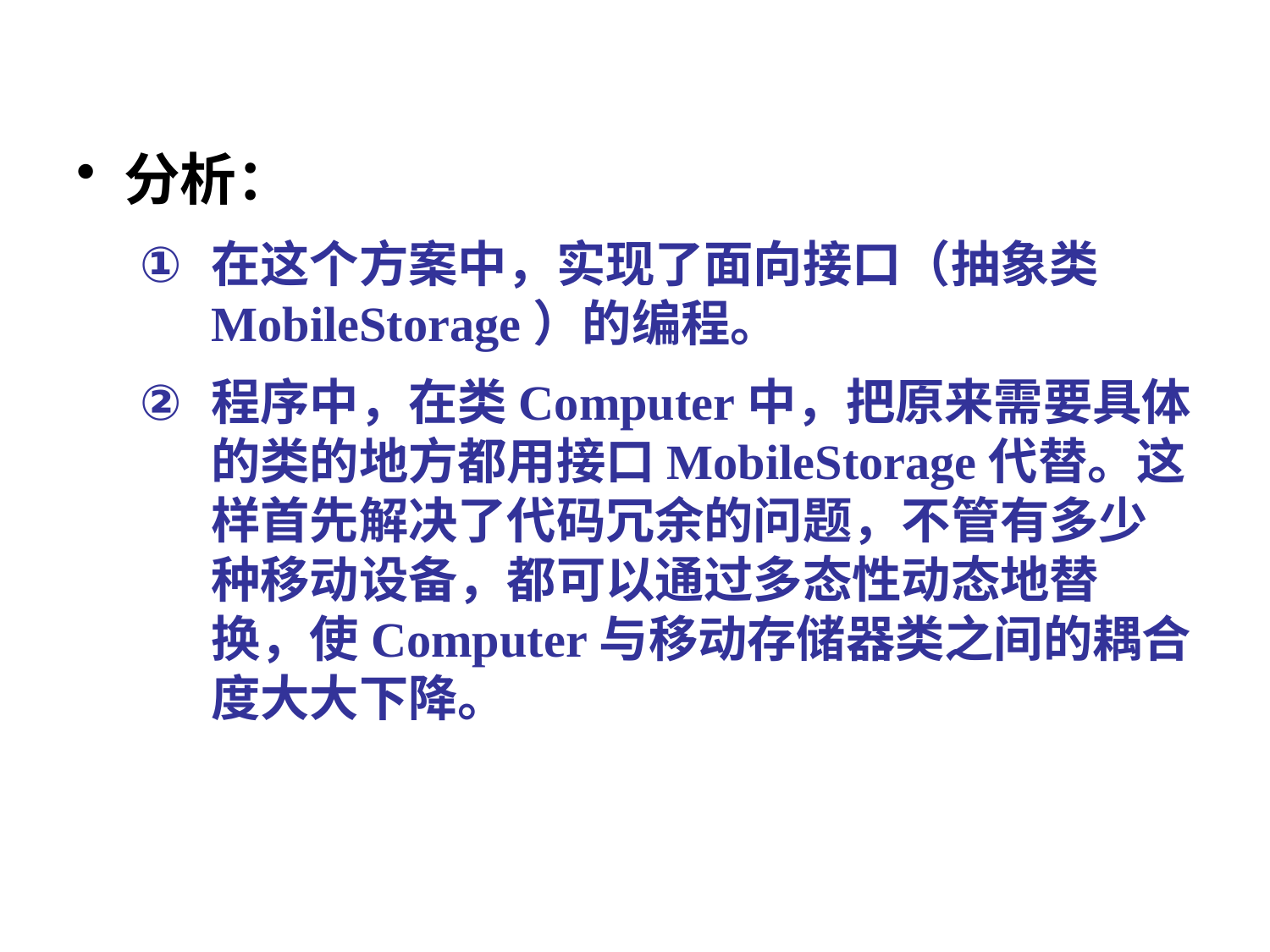

分析：
在这个方案中，实现了面向接口（抽象类MobileStorage）的编程。
程序中，在类Computer中，把原来需要具体的类的地方都用接口MobileStorage代替。这样首先解决了代码冗余的问题，不管有多少种移动设备，都可以通过多态性动态地替换，使Computer与移动存储器类之间的耦合度大大下降。